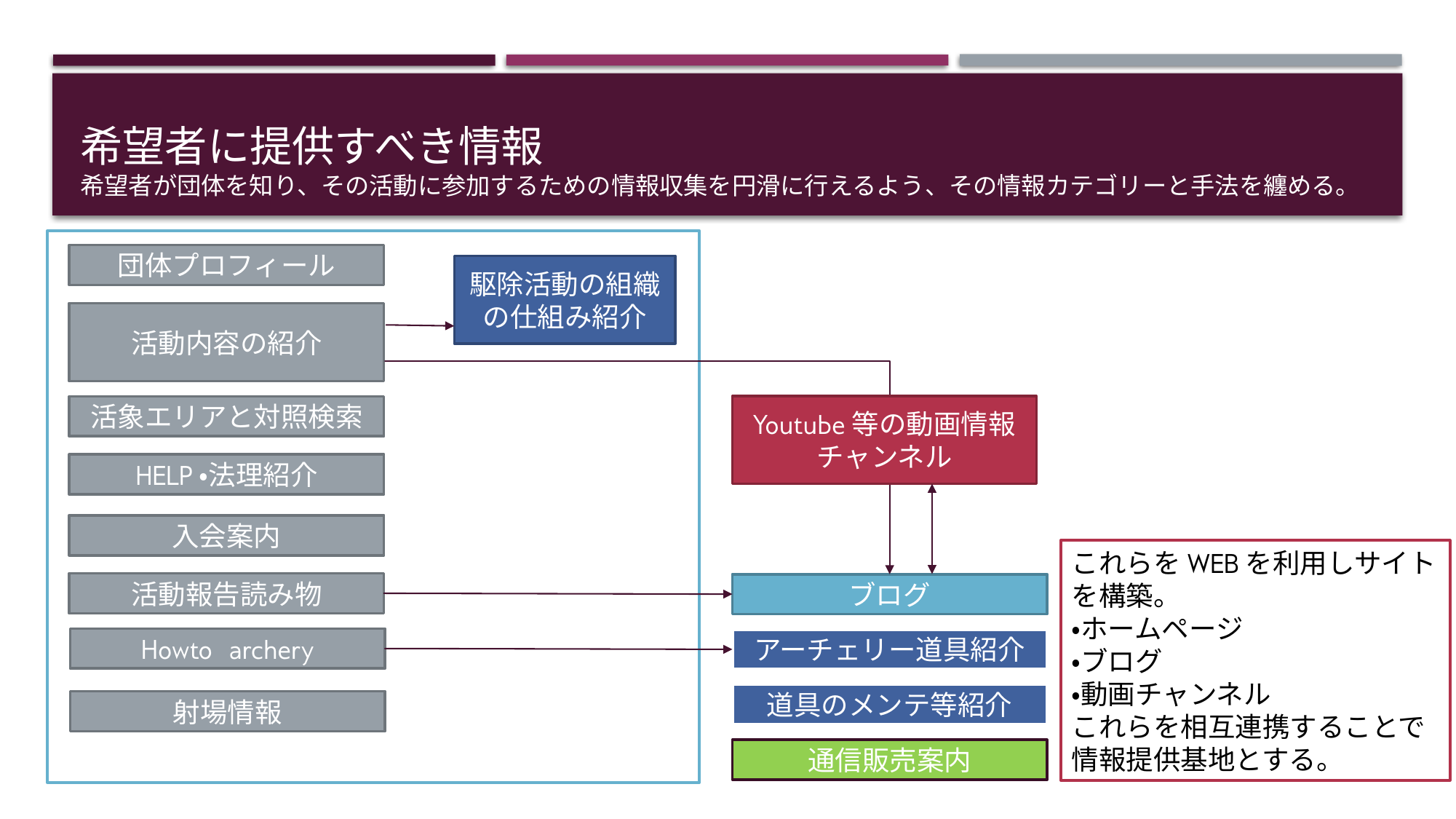

# 希望者に提供すべき情報 希望者が団体を知り、その活動に参加するための情報収集を円滑に行えるよう、その情報カテゴリーと手法を纏める。

団体プロフィール
駆除活動の組織の仕組み紹介
活動内容の紹介
Youtube等の動画情報チャンネル
活象エリアと対照検索
HELP・法理紹介
入会案内
これらをWEBを利用しサイトを構築。
・ホームページ
・ブログ
・動画チャンネル
これらを相互連携することで
情報提供基地とする。
活動報告読み物
ブログ
Howto  archery
アーチェリー道具紹介
道具のメンテ等紹介
射場情報
通信販売案内